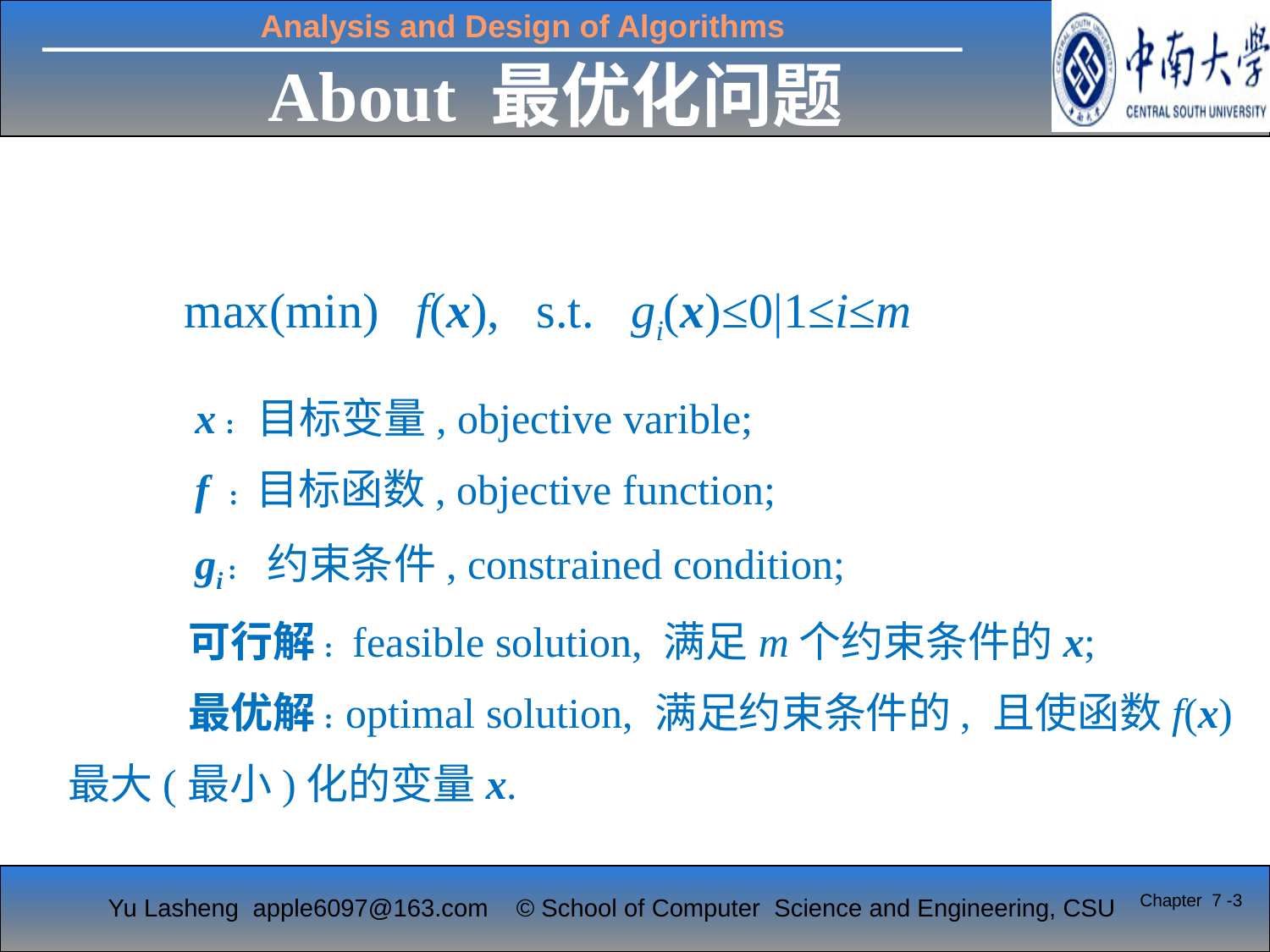

# About 最优化问题

      max(min)   f(x),   s.t.   gi(x)≤0|1≤i≤m
       x :  目标变量, objective varible;
       f  :  目标函数, objective function;
       gi :  约束条件, constrained condition;
      可行解:  feasible solution, 满足m个约束条件的x;
      最优解:  optimal solution, 满足约束条件的, 且使函数f(x)最大(最小)化的变量x.
Chapter  7 -3